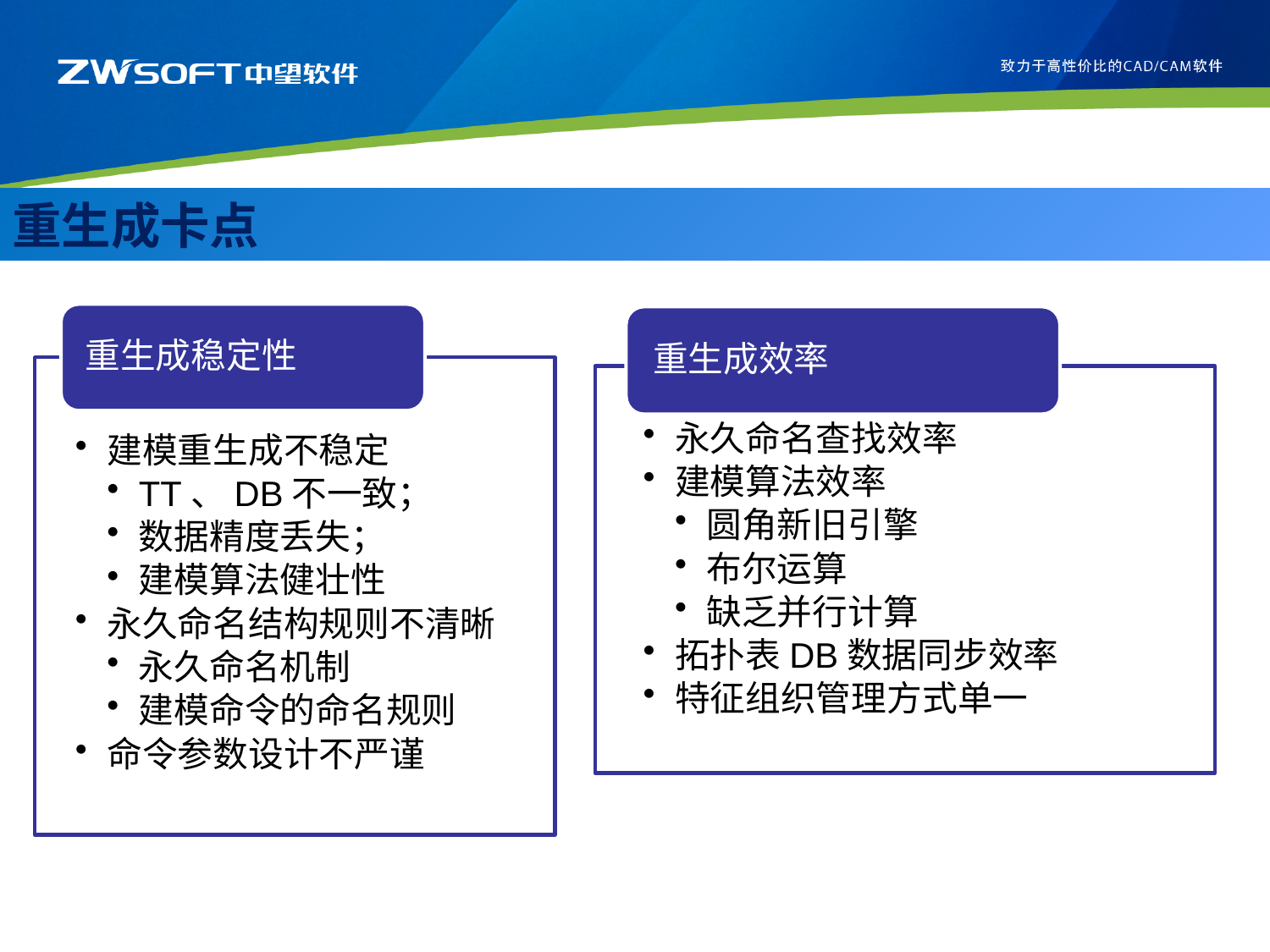

重生成卡点
建模重生成不稳定
TT、DB不一致；
数据精度丢失；
建模算法健壮性
永久命名结构规则不清晰
永久命名机制
建模命令的命名规则
命令参数设计不严谨
重生成稳定性
永久命名查找效率
建模算法效率
圆角新旧引擎
布尔运算
缺乏并行计算
拓扑表DB数据同步效率
特征组织管理方式单一
重生成效率